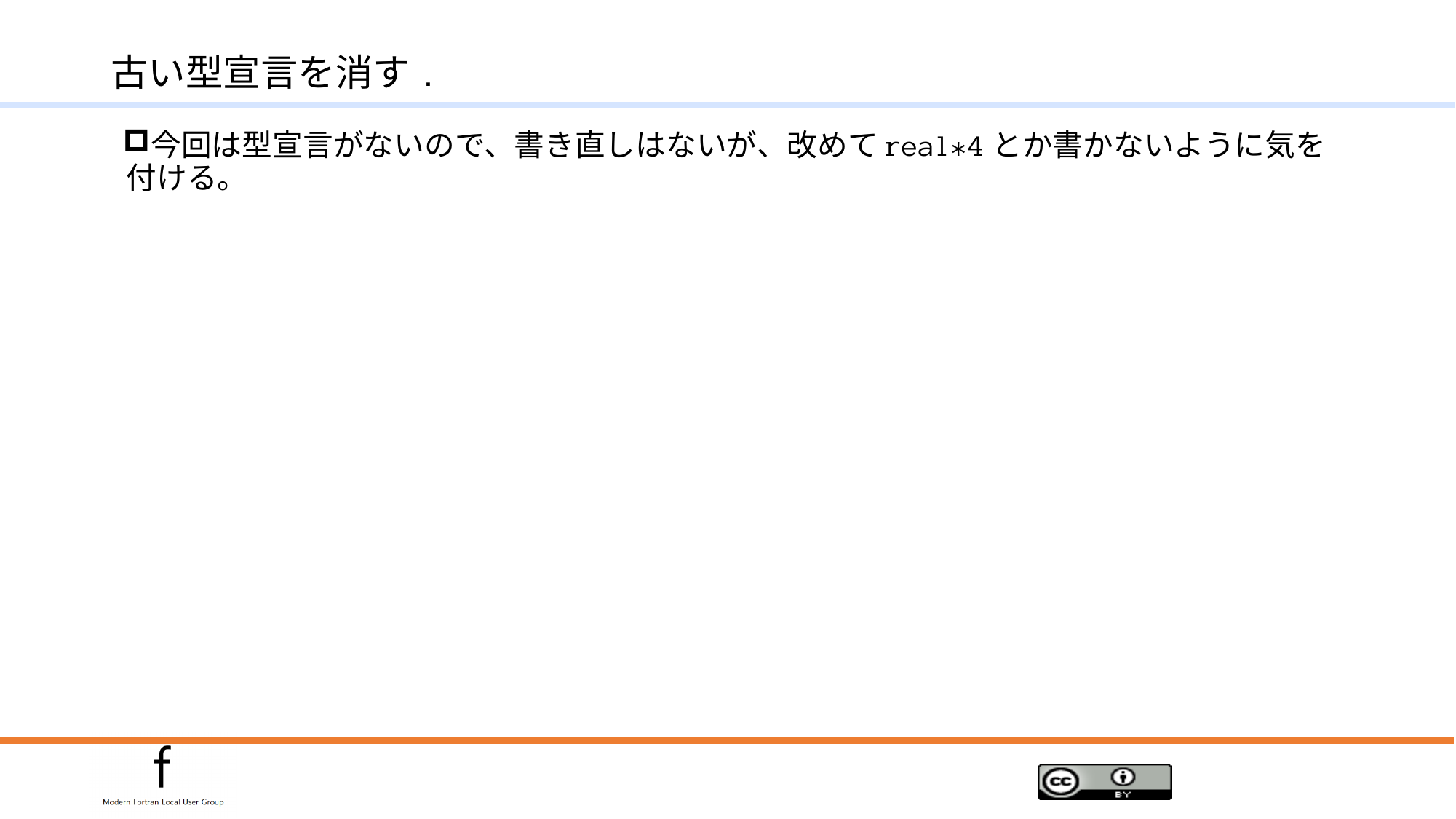

# 古い型宣言を消す.
今回は型宣言がないので、書き直しはないが、改めてreal*4とか書かないように気を付ける。